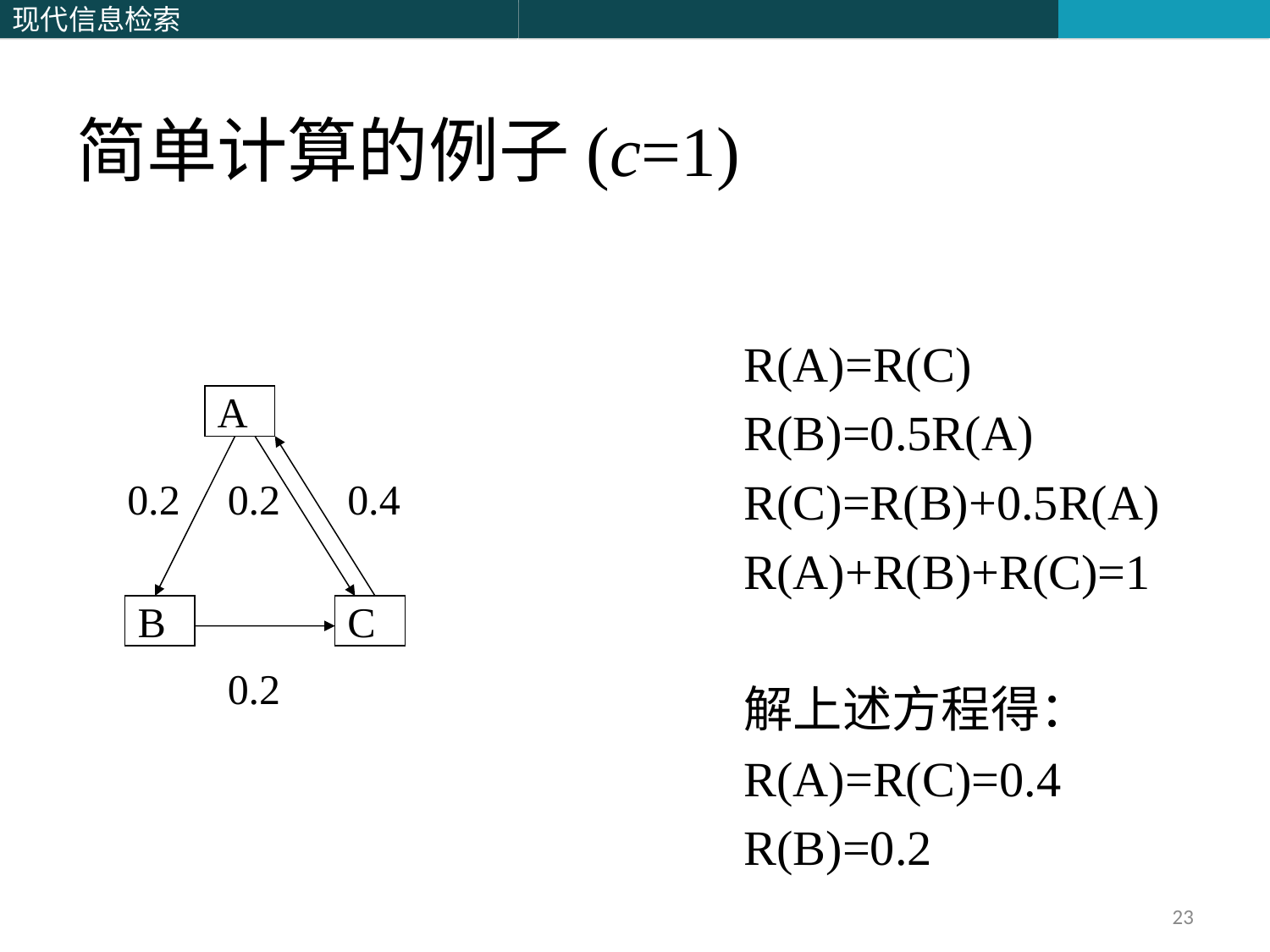

# 简单计算的例子(c=1)
R(A)=R(C)
R(B)=0.5R(A)
R(C)=R(B)+0.5R(A)
R(A)+R(B)+R(C)=1

解上述方程得：
R(A)=R(C)=0.4
R(B)=0.2
0.4
A

0.2
0.2
0.4
B
C

0.2
0.2
0.4
23